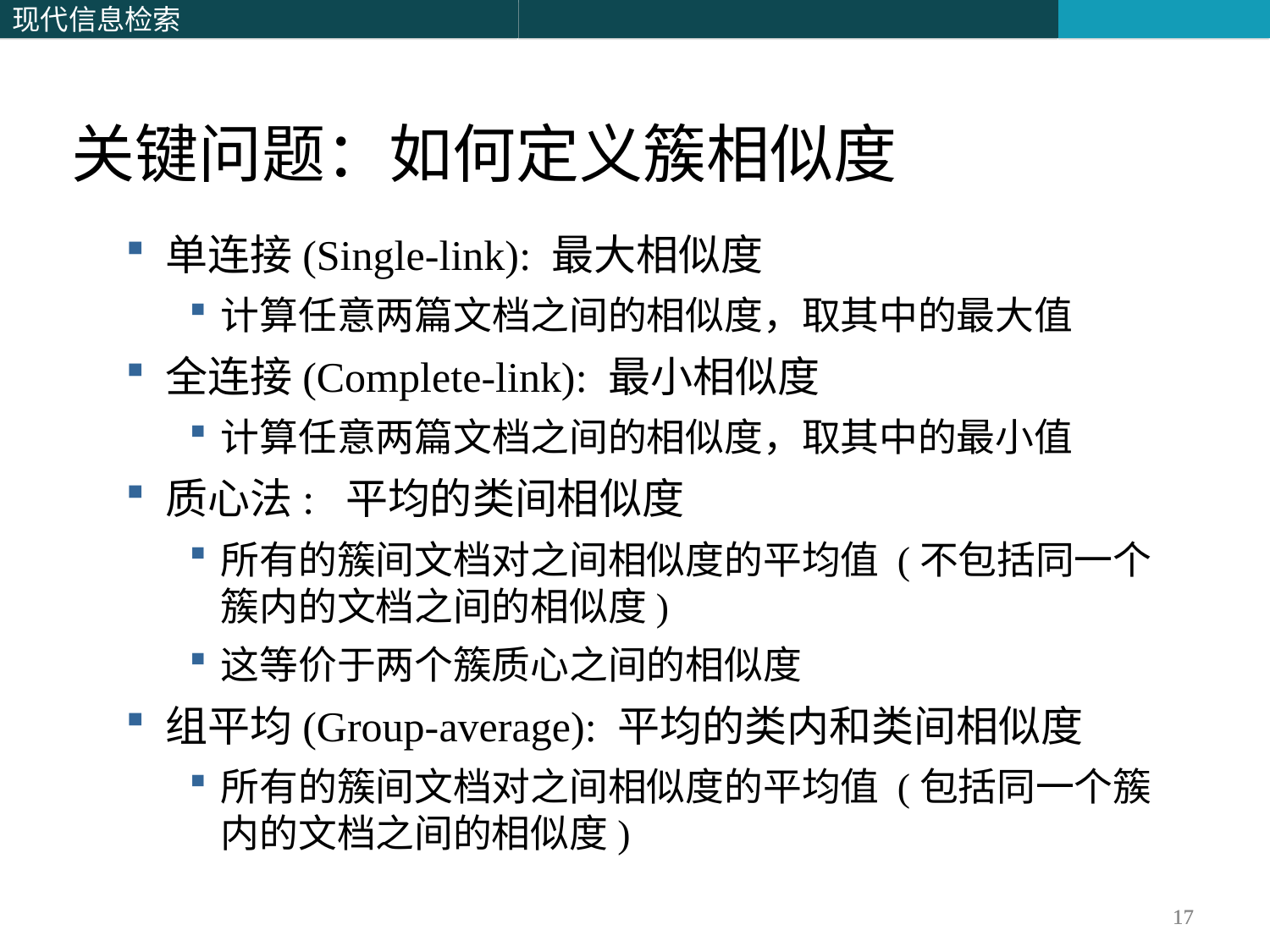

关键问题：如何定义簇相似度

单连接(Single-link): 最大相似度
计算任意两篇文档之间的相似度，取其中的最大值
全连接(Complete-link): 最小相似度
计算任意两篇文档之间的相似度，取其中的最小值
质心法:  平均的类间相似度
所有的簇间文档对之间相似度的平均值 (不包括同一个簇内的文档之间的相似度)
这等价于两个簇质心之间的相似度
组平均(Group-average): 平均的类内和类间相似度
所有的簇间文档对之间相似度的平均值 (包括同一个簇内的文档之间的相似度)
17
17